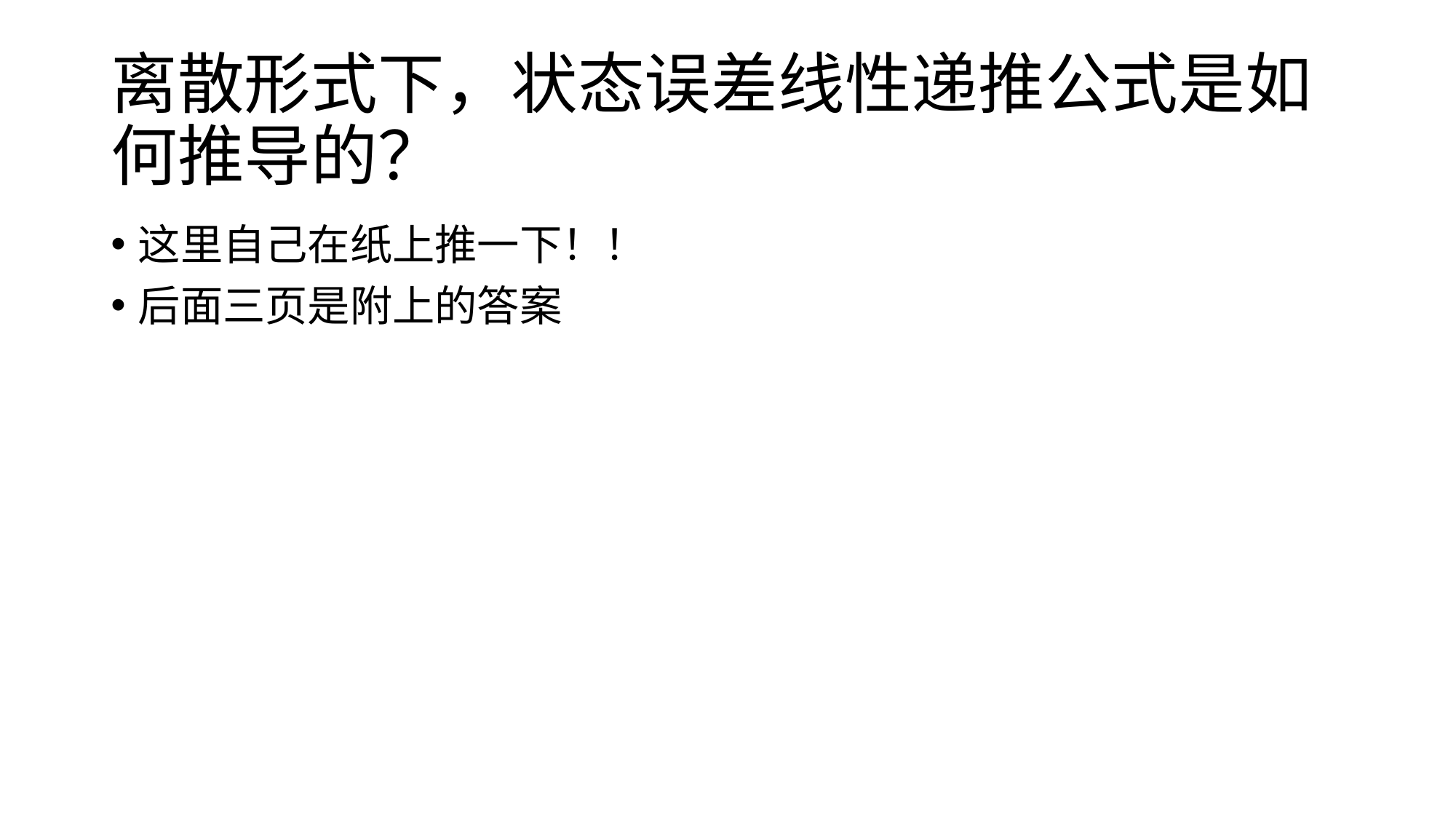

# 离散形式下，状态误差线性递推公式是如何推导的？
这里自己在纸上推一下！！
后面三页是附上的答案